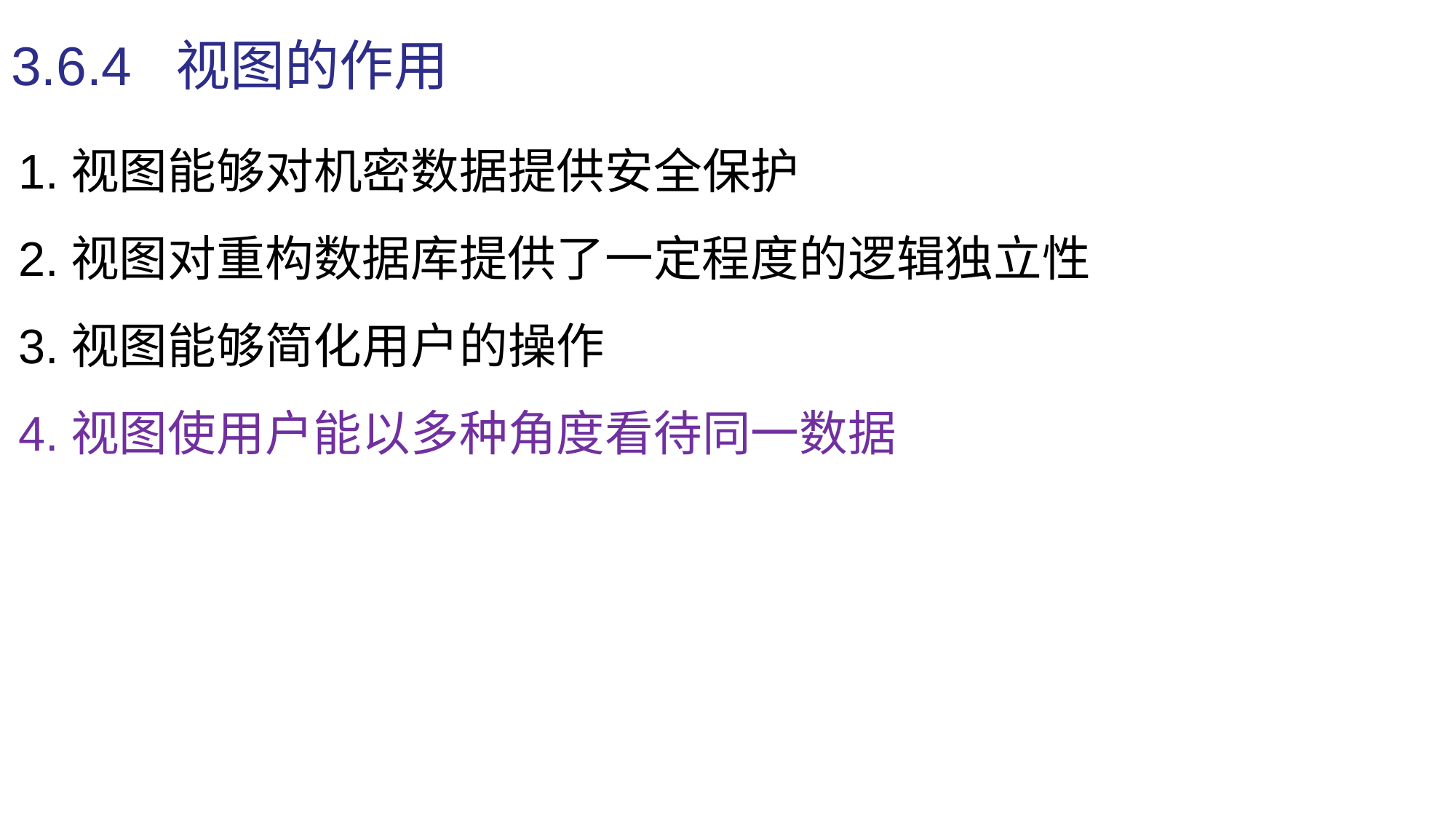

3.6.4  视图的作用
1.视图能够对机密数据提供安全保护
2.视图对重构数据库提供了一定程度的逻辑独立性
3.视图能够简化用户的操作
4.视图使用户能以多种角度看待同一数据